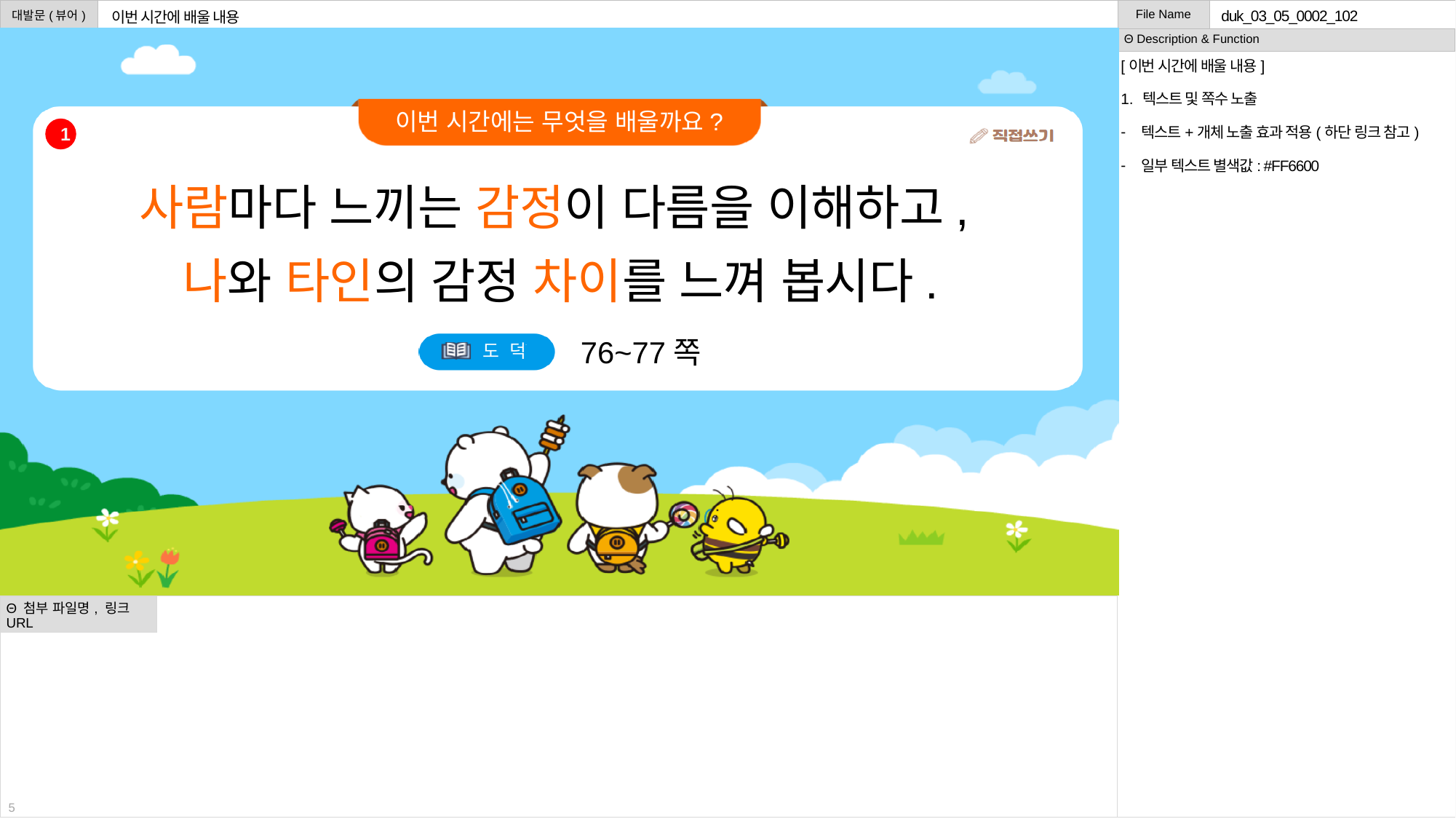

duk_03_05_0002_102
이번 시간에 배울 내용

[이번 시간에 배울 내용]
텍스트 및 쪽수 노출
텍스트+개체 노출 효과 적용(하단 링크 참고)
일부 텍스트 별색값: #FF6600

1
사람마다 느끼는 감정이 다름을 이해하고,
나와 타인의 감정 차이를 느껴 봅시다.
76~77쪽